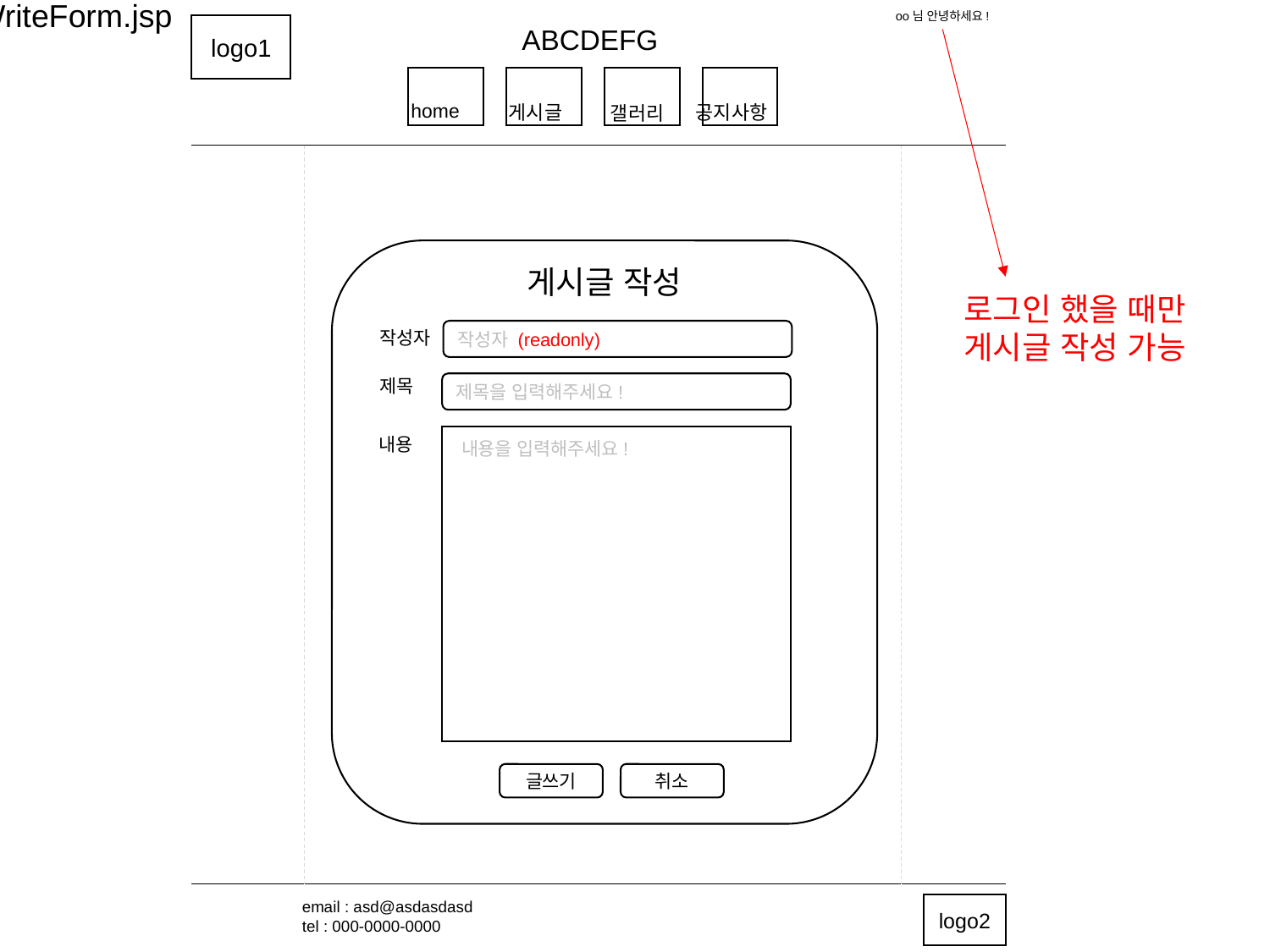

WriteForm.jsp
oo님 안녕하세요!
logo1
ABCDEFG

home
게시글
공지사항
갤러리

게시글 작성
로그인 했을 때만
게시글 작성 가능
작성자
작성자 (readonly)
제목
제목을 입력해주세요!
내용

내용을 입력해주세요!
글쓰기
취소
email : asd@asdasdasd
tel : 000-0000-0000
logo2